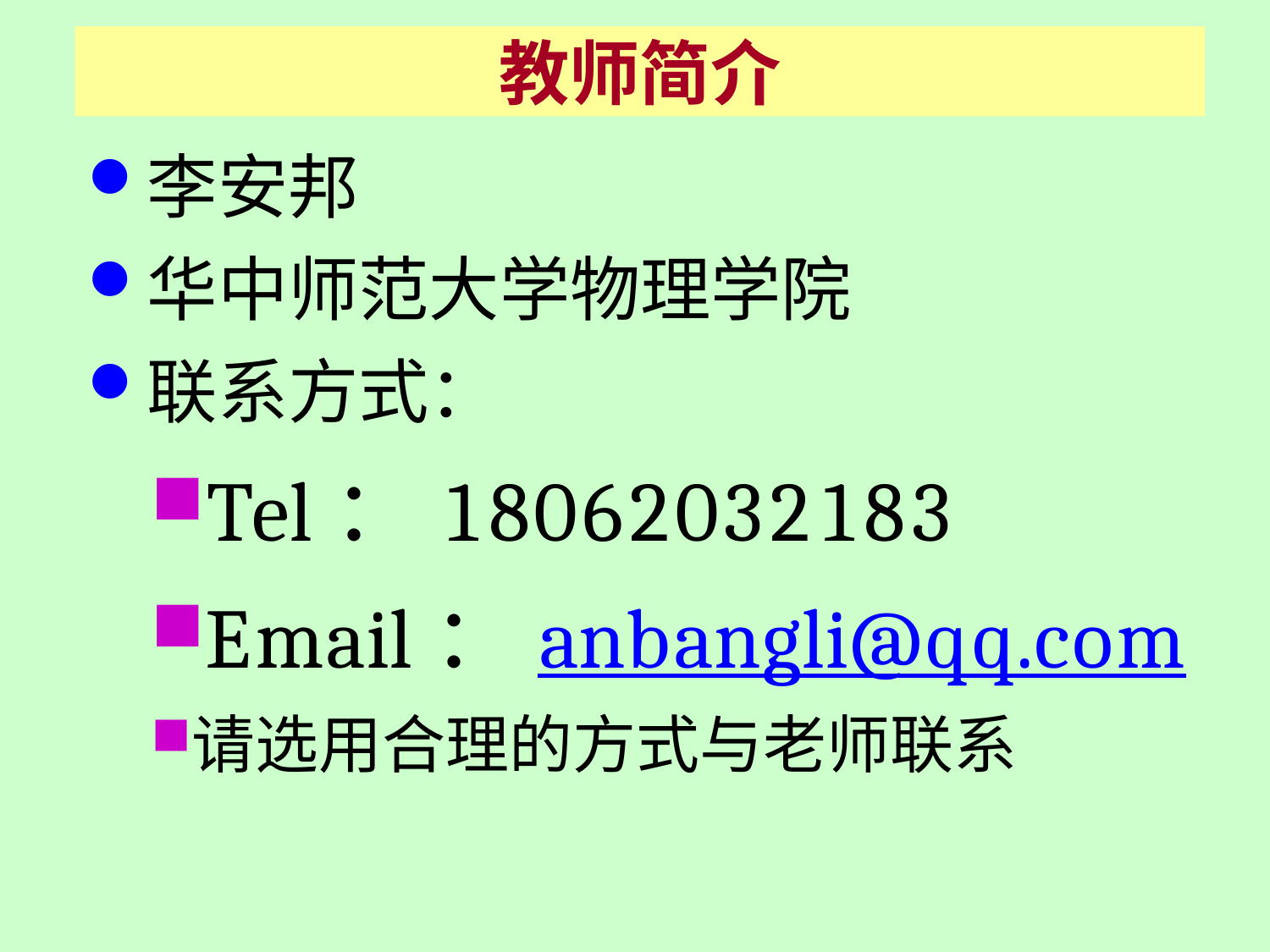

# 教师简介
李安邦
华中师范大学物理学院
联系方式：
Tel：18062032183
Email：anbangli@qq.com
请选用合理的方式与老师联系
2